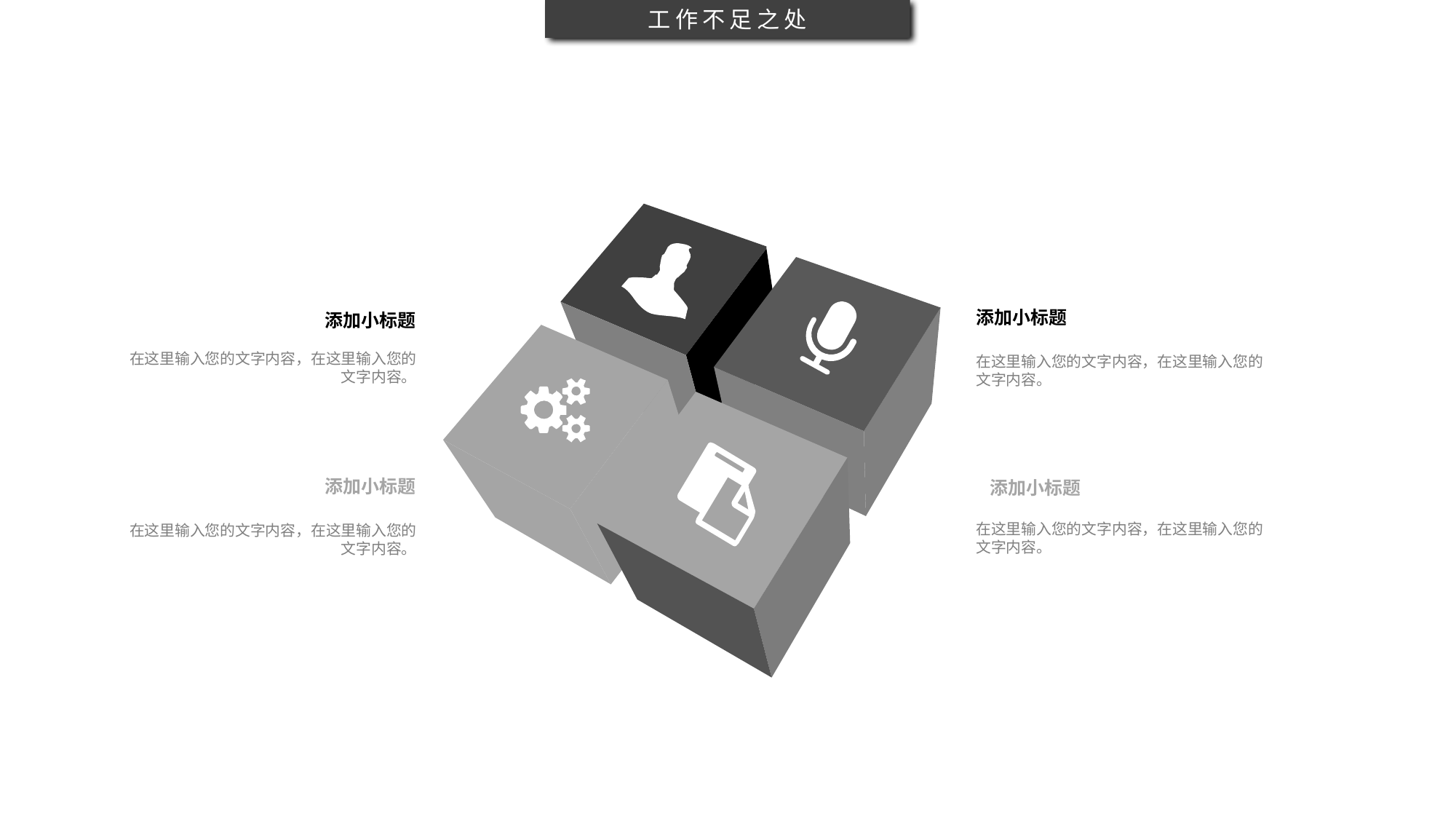

工作不足之处

添加小标题
在这里输入您的文字内容，在这里输入您的文字内容。
添加小标题
在这里输入您的文字内容，在这里输入您的文字内容。

添加小标题
在这里输入您的文字内容，在这里输入您的文字内容。
添加小标题
在这里输入您的文字内容，在这里输入您的文字内容。